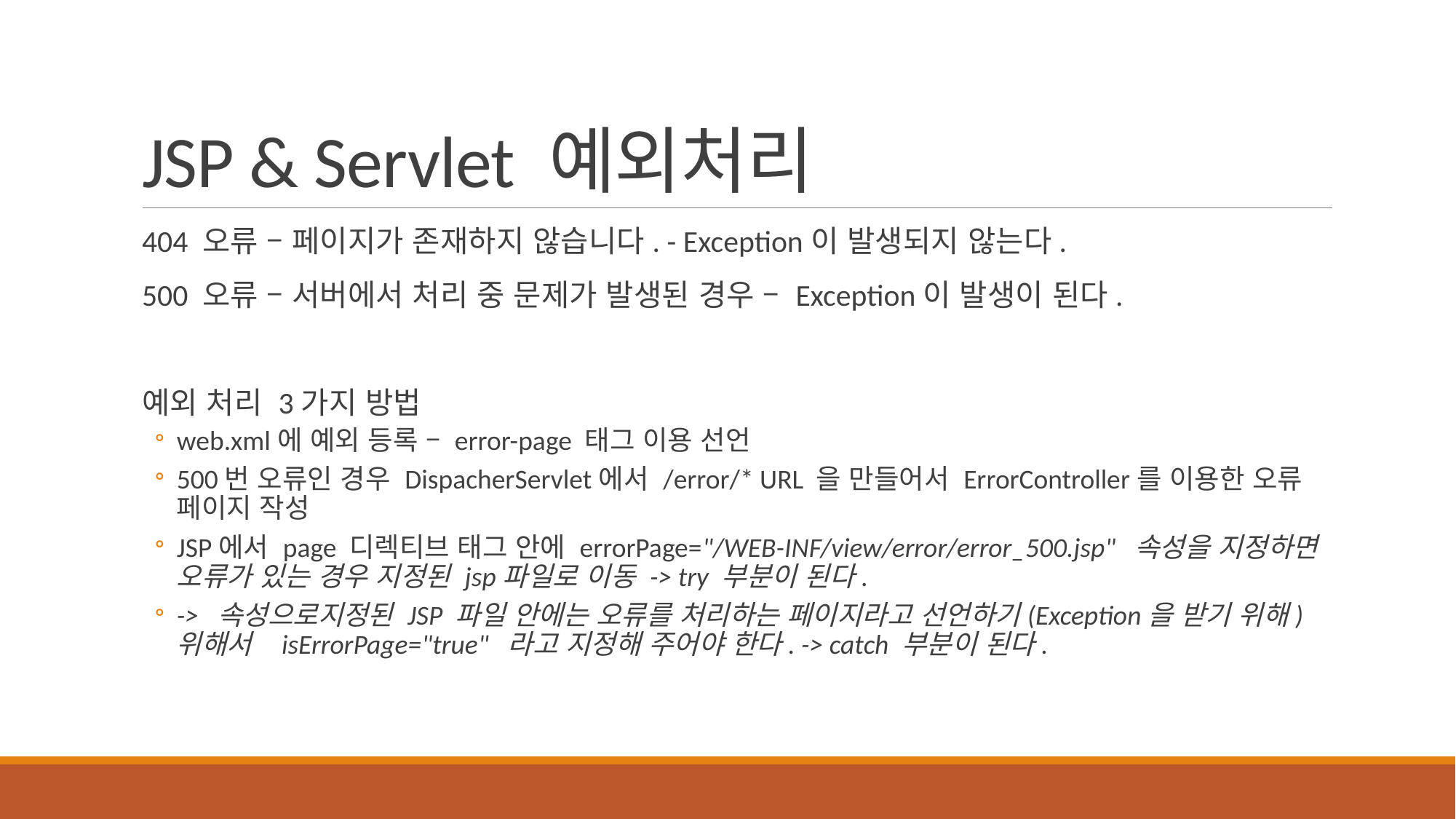

# JSP & Servlet 예외처리
404 오류 – 페이지가 존재하지 않습니다. - Exception이 발생되지 않는다.
500 오류 – 서버에서 처리 중 문제가 발생된 경우 – Exception이 발생이 된다.

예외 처리 3가지 방법
web.xml에 예외 등록 – error-page 태그 이용 선언
500번 오류인 경우 DispacherServlet에서 /error/* URL 을 만들어서 ErrorController를 이용한 오류 페이지 작성
JSP에서 page 디렉티브 태그 안에 errorPage="/WEB-INF/view/error/error_500.jsp"  속성을 지정하면 오류가 있는 경우 지정된 jsp파일로 이동 -> try 부분이 된다.
->  속성으로지정된 JSP 파일 안에는 오류를 처리하는 페이지라고 선언하기(Exception을 받기 위해) 위해서   isErrorPage="true"  라고 지정해 주어야 한다. -> catch 부분이 된다.